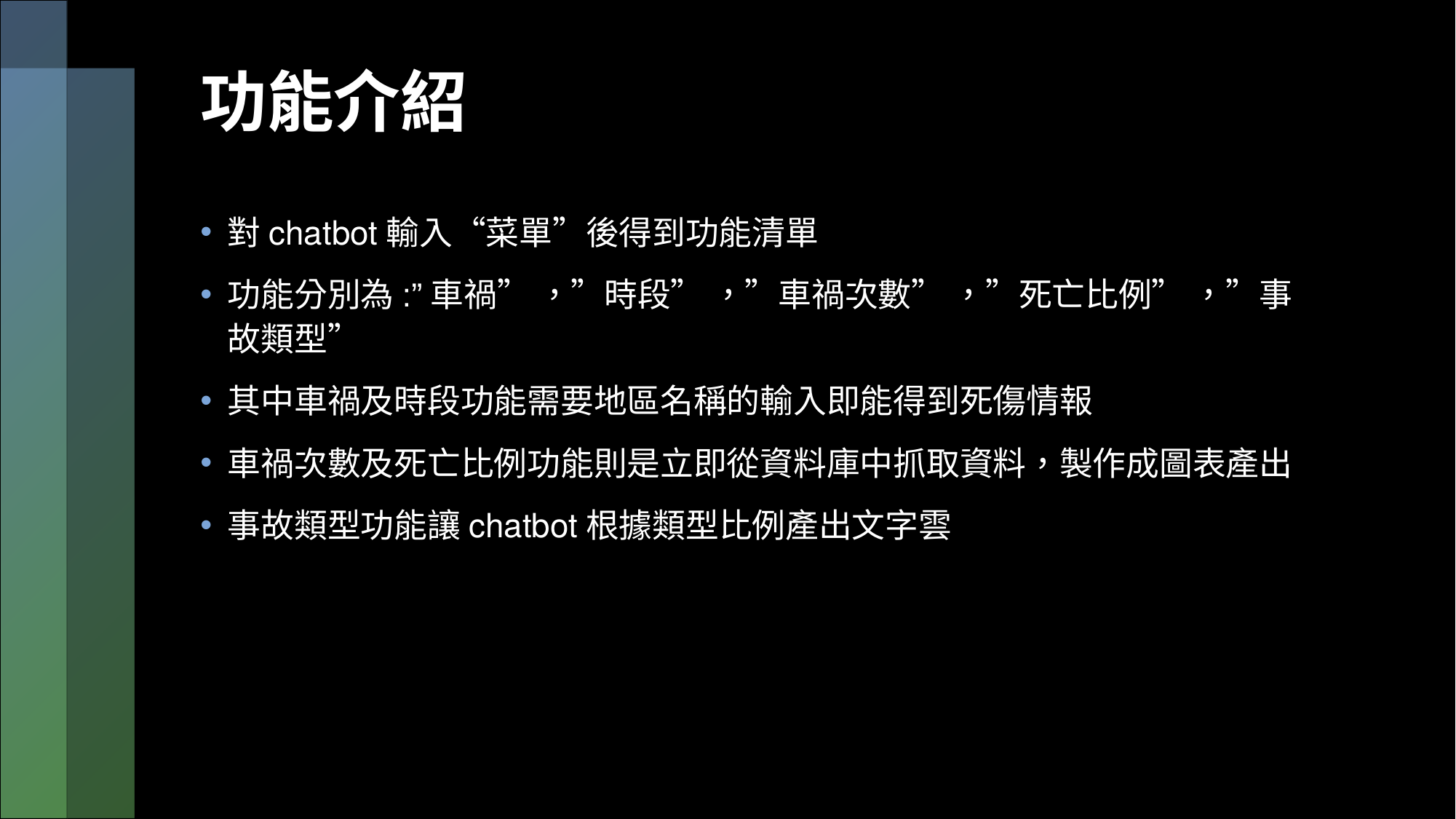

# 功能介紹
對chatbot輸入“菜單”後得到功能清單
功能分別為:”車禍” ，”時段” ，”車禍次數” ，”死亡比例” ，”事故類型”
其中車禍及時段功能需要地區名稱的輸入即能得到死傷情報
車禍次數及死亡比例功能則是立即從資料庫中抓取資料，製作成圖表產出
事故類型功能讓chatbot根據類型比例產出文字雲